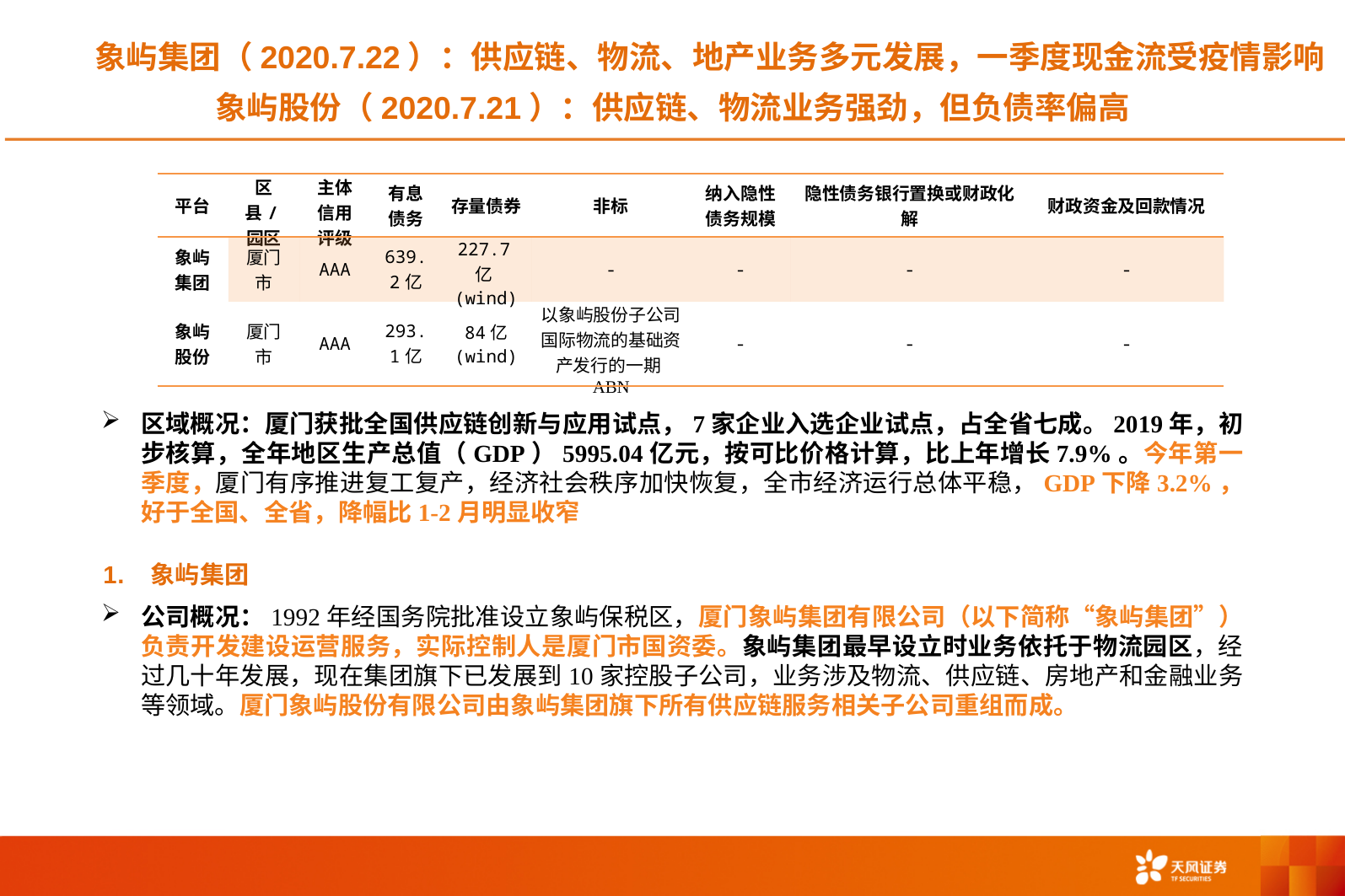

象屿集团（2020.7.22）：供应链、物流、地产业务多元发展，一季度现金流受疫情影响
象屿股份（2020.7.21）：供应链、物流业务强劲，但负债率偏高
| 平台 | 区县/园区 | 主体信用评级 | 有息债务 | 存量债券 | 非标 | 纳入隐性债务规模 | 隐性债务银行置换或财政化解 | 财政资金及回款情况 |
| --- | --- | --- | --- | --- | --- | --- | --- | --- |
| 象屿集团 | 厦门市 | AAA | 639.2亿 | 227.7亿(wind) | - | - | - | - |
| 象屿股份 | 厦门市 | AAA | 293.1亿 | 84亿 (wind) | 以象屿股份子公司国际物流的基础资产发行的一期ABN | - | - | - |
区域概况：厦门获批全国供应链创新与应用试点，7家企业入选企业试点，占全省七成。2019年，初步核算，全年地区生产总值（GDP）5995.04亿元，按可比价格计算，比上年增长7.9%。今年第一季度，厦门有序推进复工复产，经济社会秩序加快恢复，全市经济运行总体平稳，GDP下降3.2%，好于全国、全省，降幅比1-2月明显收窄
象屿集团
公司概况：1992年经国务院批准设立象屿保税区，厦门象屿集团有限公司（以下简称“象屿集团”）负责开发建设运营服务，实际控制人是厦门市国资委。象屿集团最早设立时业务依托于物流园区，经过几十年发展，现在集团旗下已发展到10家控股子公司，业务涉及物流、供应链、房地产和金融业务等领域。厦门象屿股份有限公司由象屿集团旗下所有供应链服务相关子公司重组而成。
40